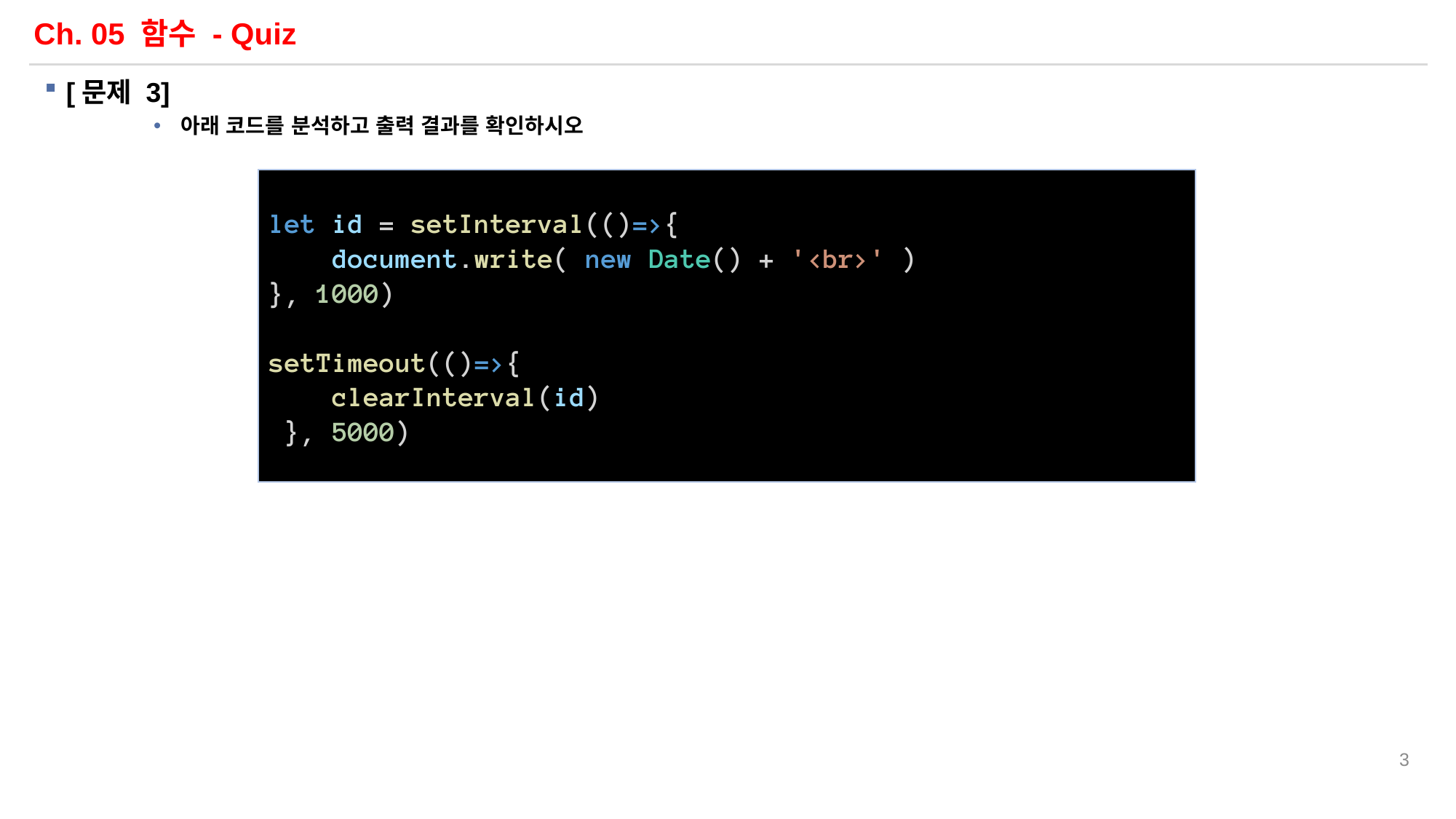

# Ch. 05 함수 - Quiz
[문제 3]
아래 코드를 분석하고 출력 결과를 확인하시오
let id = setInterval(()=>{
    document.write( new Date() + '<br>' )
}, 1000)
setTimeout(()=>{
    clearInterval(id)
 }, 5000)
3